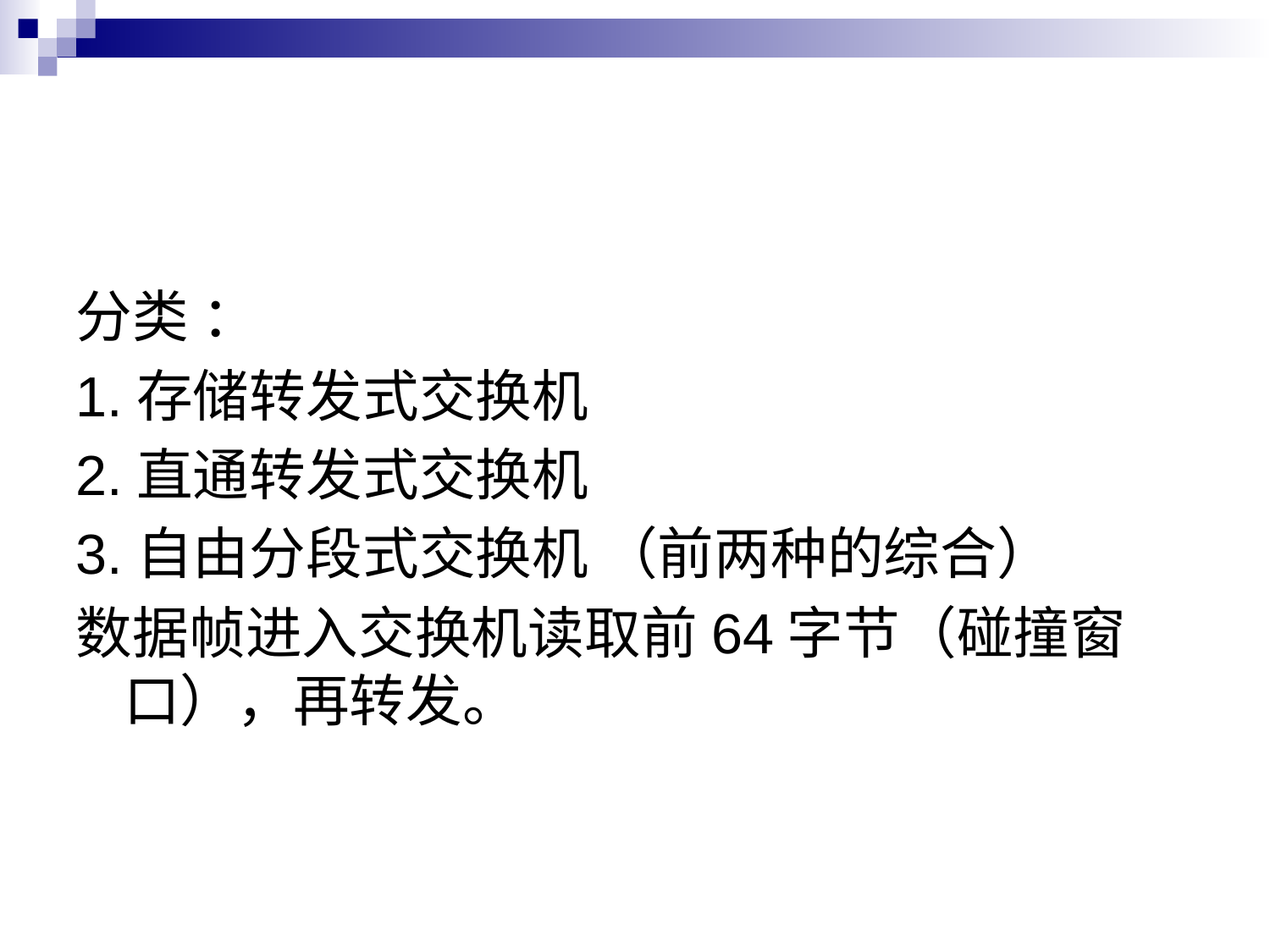

#
分类 ：
1.存储转发式交换机
2.直通转发式交换机
3.自由分段式交换机 （前两种的综合）
数据帧进入交换机读取前64字节（碰撞窗口），再转发。